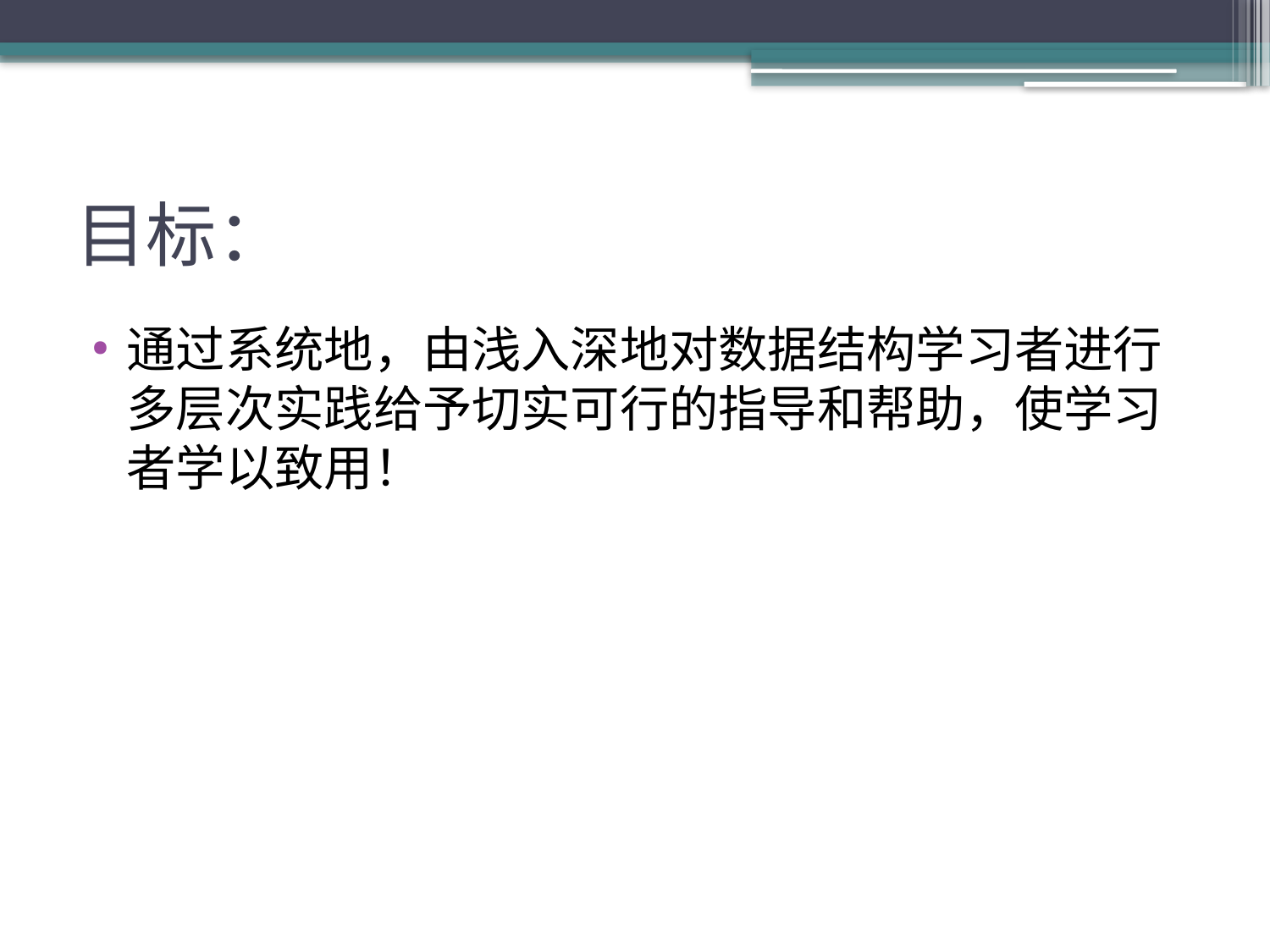

# 目标：
通过系统地，由浅入深地对数据结构学习者进行多层次实践给予切实可行的指导和帮助，使学习者学以致用！